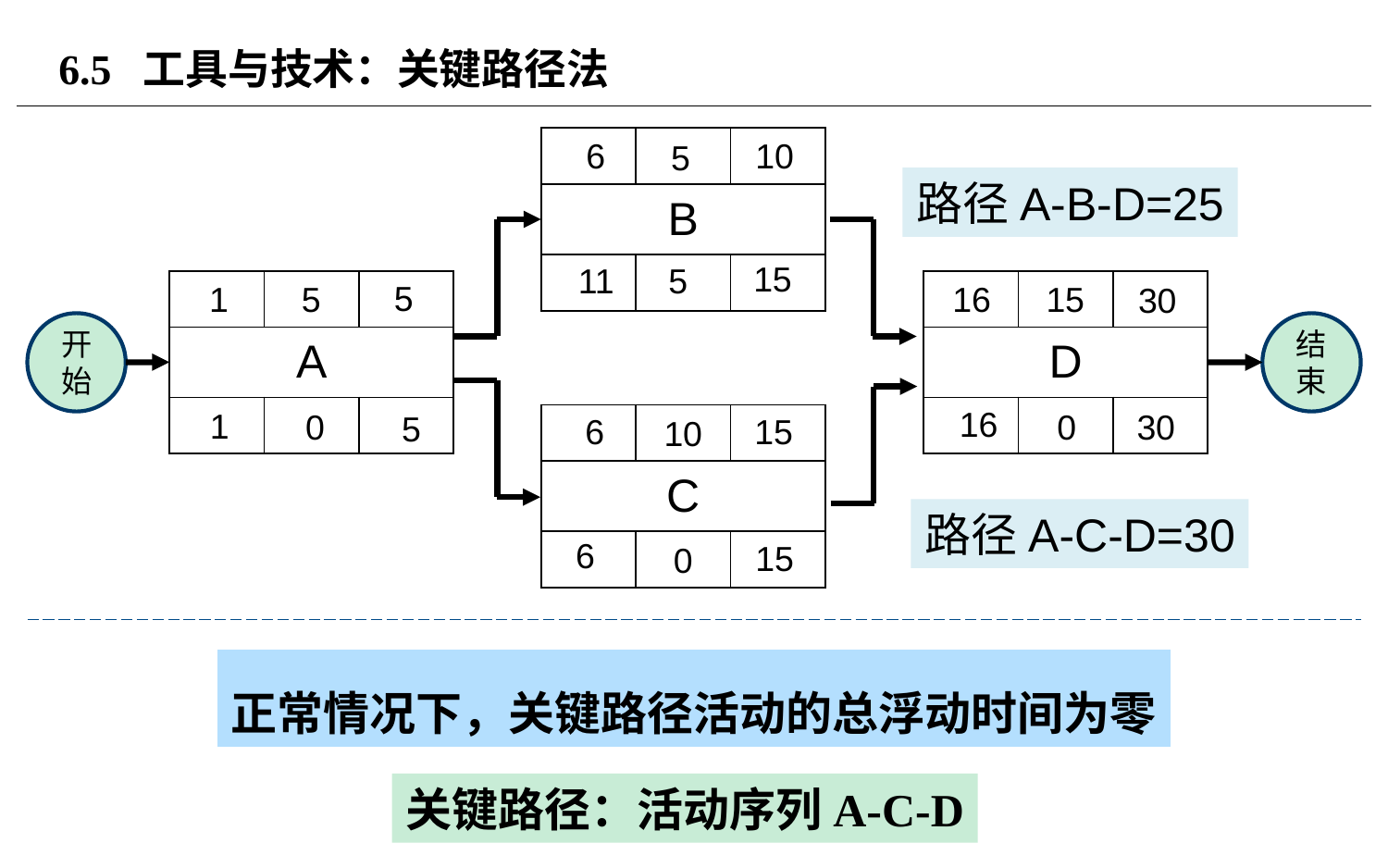

# 6.5  工具与技术：关键路径法
|  |  |  |
| --- | --- | --- |
| B |  |  |
|  |  |  |
6
10
5
路径A-B-D=25
15
11
5
5
1
5
|  |  |  |
| --- | --- | --- |
| D |  |  |
|  |  |  |
16
15
|  |  |  |
| --- | --- | --- |
| A |  |  |
|  |  |  |
30
开始
结束
16
1
0
0
30
5
6
15
|  |  |  |
| --- | --- | --- |
| C |  |  |
|  |  |  |
10
路径A-C-D=30
6
15
0
正常情况下，关键路径活动的总浮动时间为零
关键路径：活动序列A-C-D